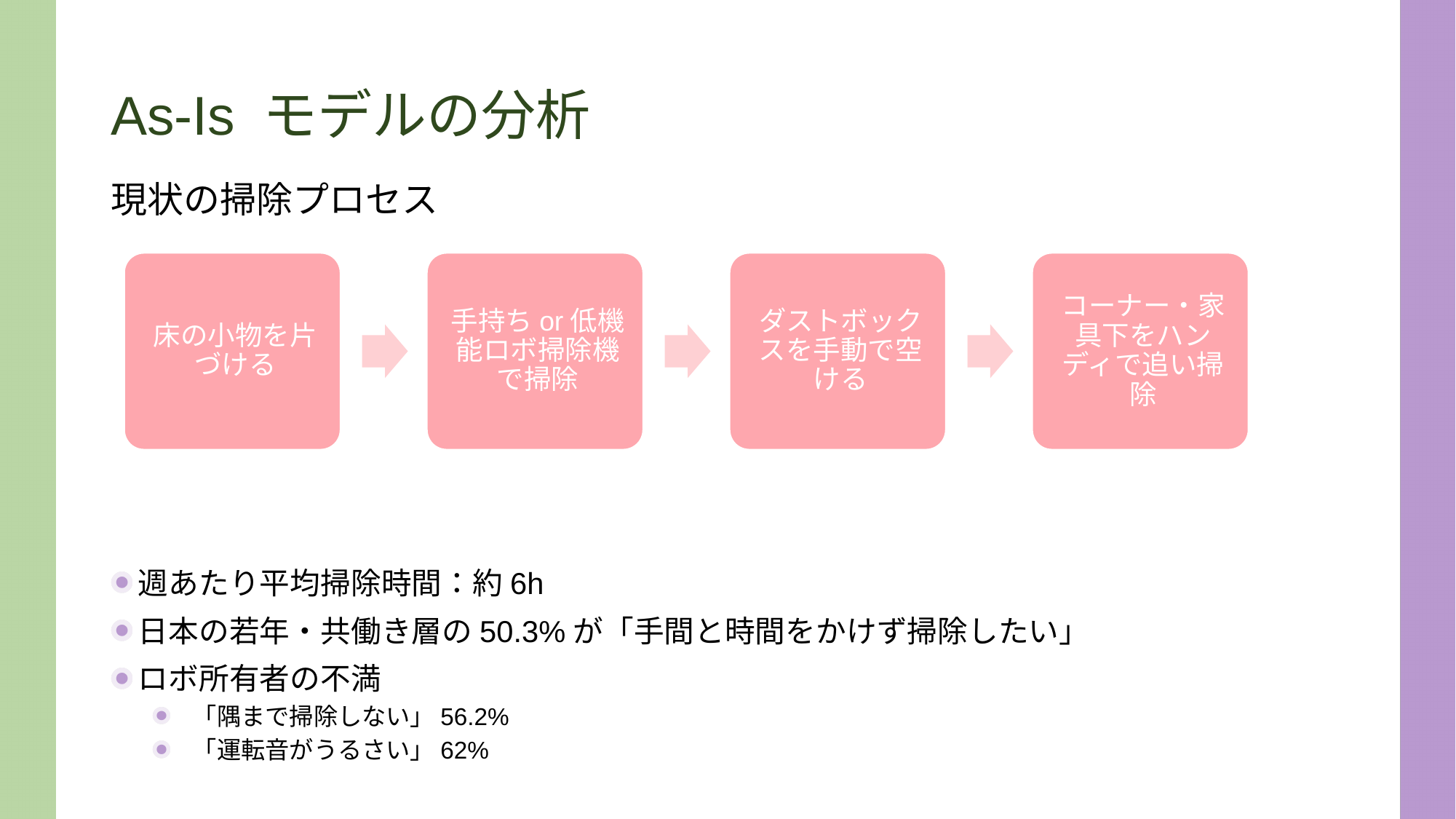

# As-Is モデルの分析
現状の掃除プロセス
床の小物を片づける

手持ちor低機能ロボ掃除機で掃除

ダストボックスを手動で空ける

コーナー・家具下をハンディで追い掃除
週あたり平均掃除時間：約6h
日本の若年・共働き層の50.3%が「手間と時間をかけず掃除したい」
ロボ所有者の不満
「隅まで掃除しない」56.2%
「運転音がうるさい」62%